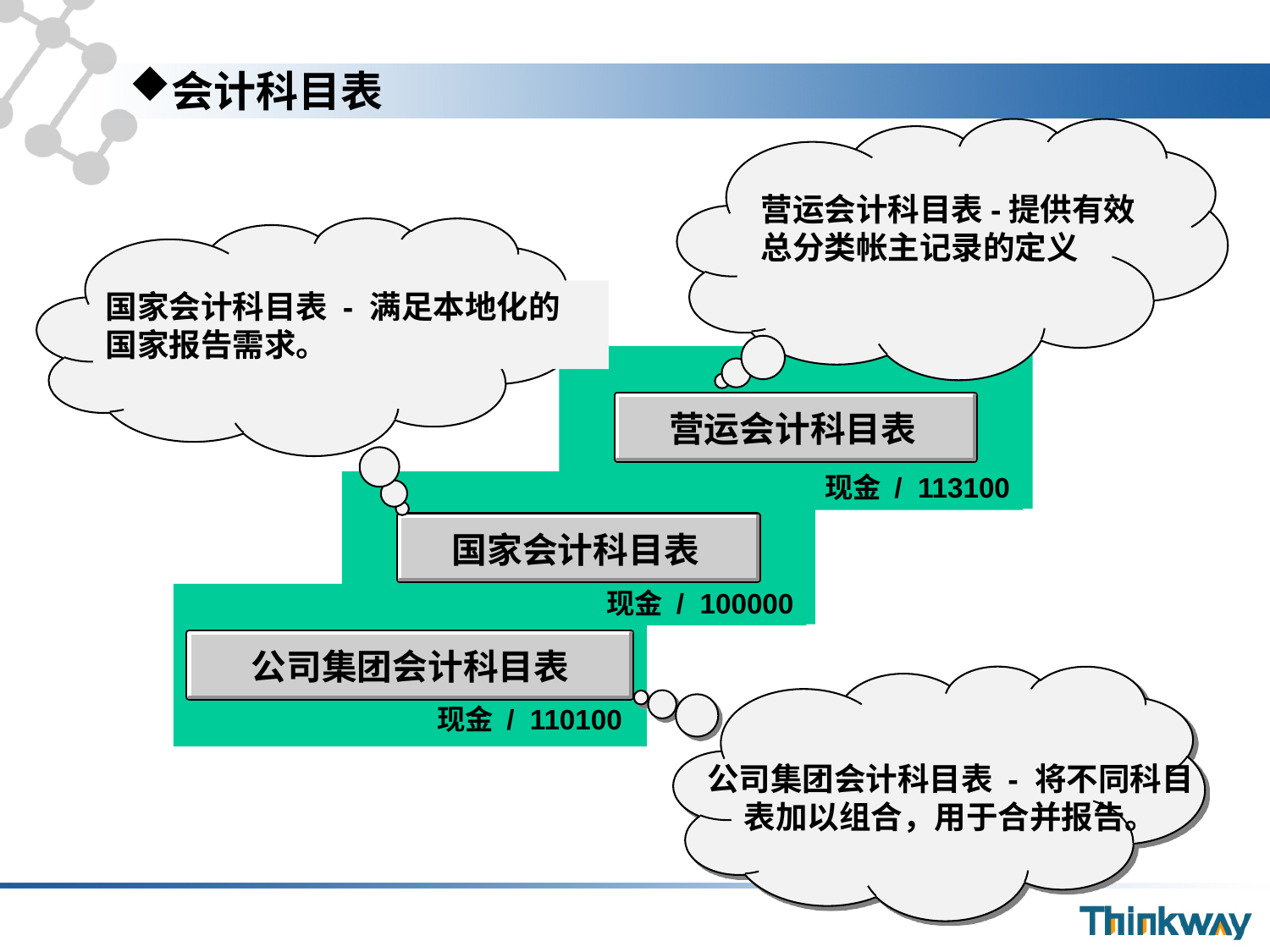

会计科目表

营运会计科目表-提供有效
总分类帐主记录的定义

国家会计科目表 - 满足本地化的
国家报告需求。

营运会计科目表
Cash /  113100
现金 /  113100

国家会计科目表

现金 /  100000

公司集团会计科目表

现金 /  110100
公司集团会计科目表 - 将不同科目表加以组合，用于合并报告。